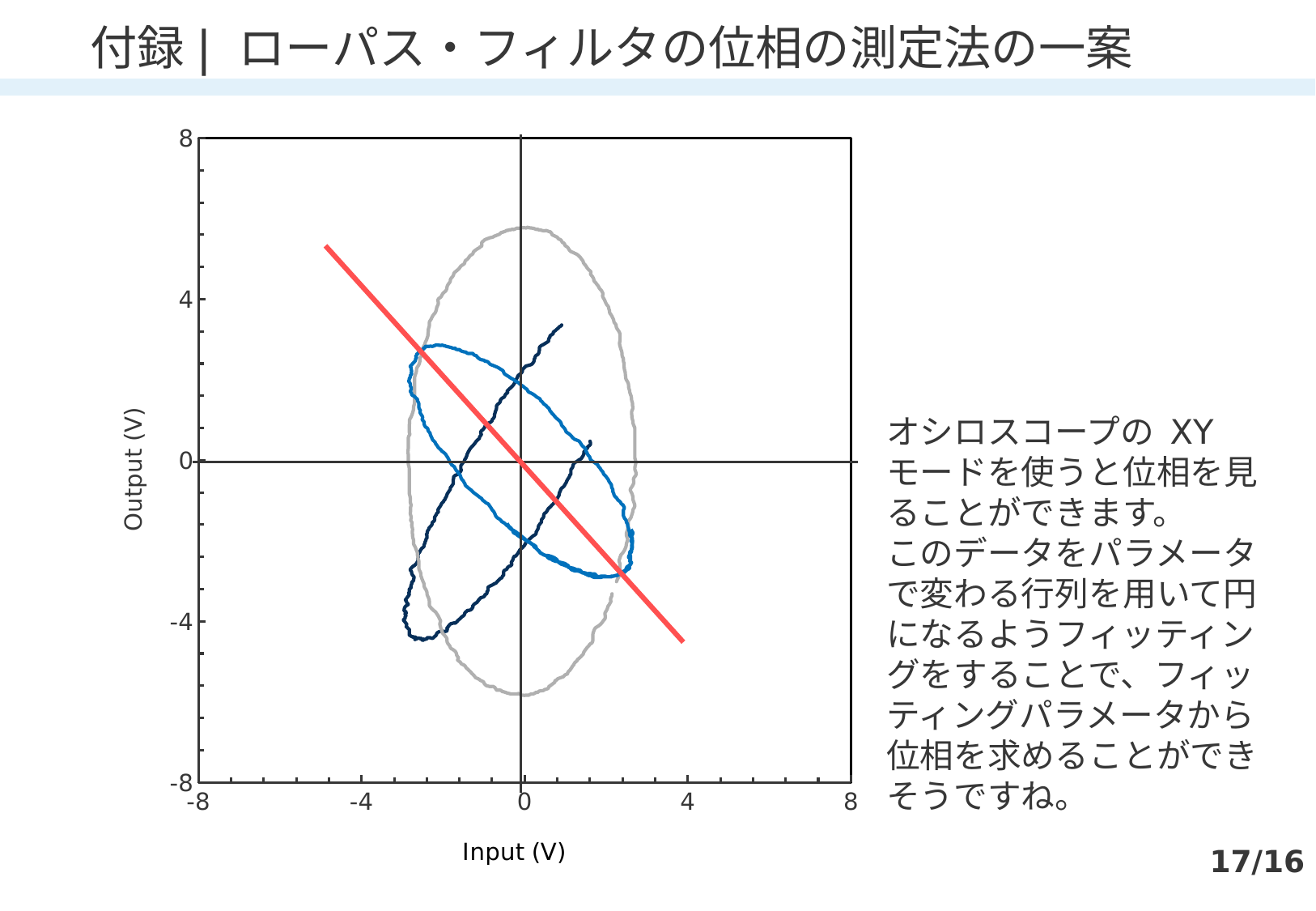

# 付録| ローパス・フィルタの位相の測定法の一案

### Chart

| Category |  |  |  |
|---|---|---|---|
オシロスコープの XY モードを使うと位相を見ることができます。
このデータをパラメータで変わる行列を用いて円になるようフィッティングをすることで、フィッティングパラメータから位相を求めることができそうですね。
17/16